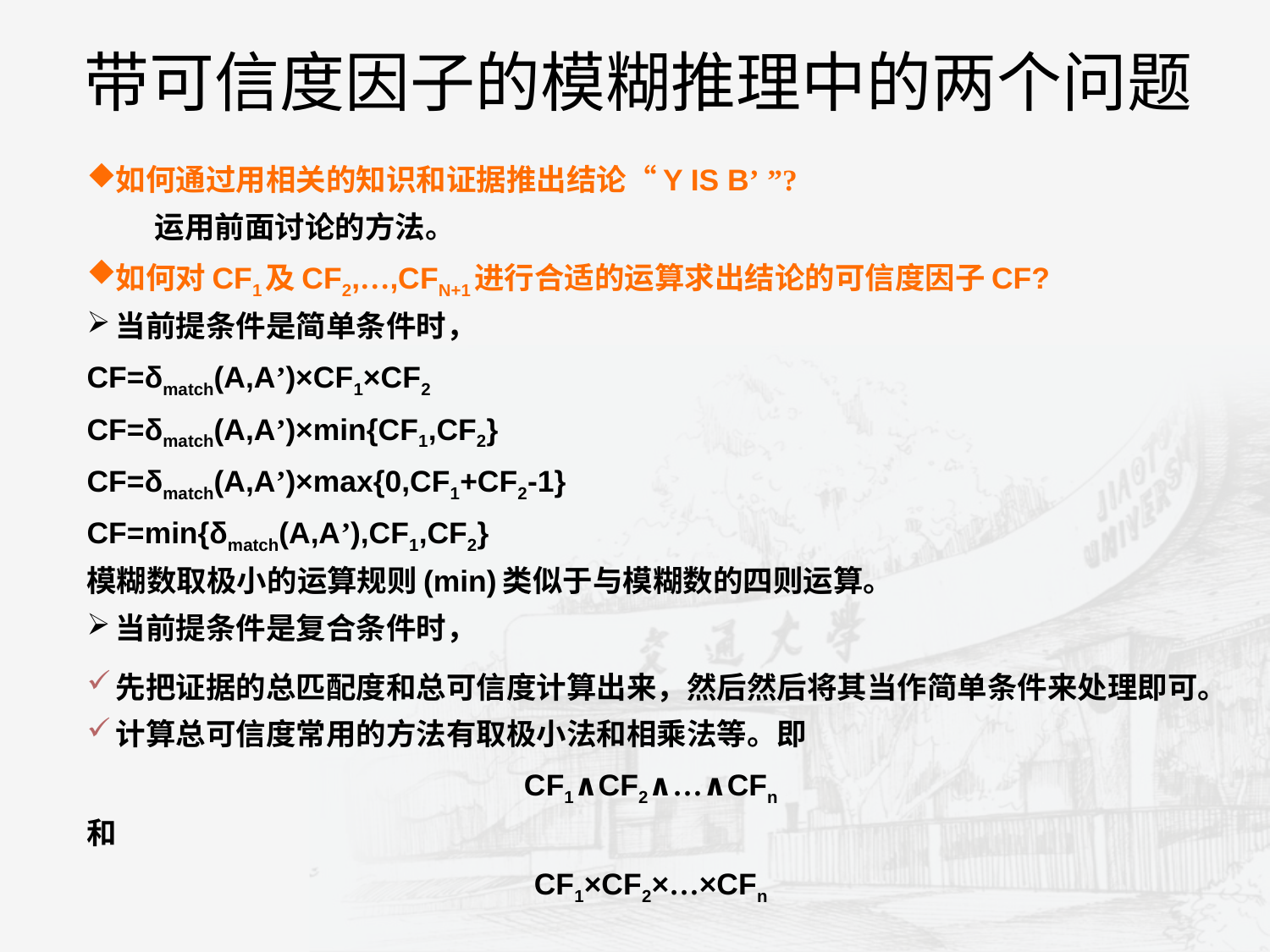

# 带可信度因子的模糊推理中的两个问题
如何通过用相关的知识和证据推出结论“y is B’ ”?
	运用前面讨论的方法。
如何对CF1及CF2,…,CFn+1进行合适的运算求出结论的可信度因子CF?
当前提条件是简单条件时，
CF=δmatch(A,A’)×CF1×CF2
CF=δmatch(A,A’)×min{CF1,CF2}
CF=δmatch(A,A’)×max{0,CF1+CF2-1}
CF=min{δmatch(A,A’),CF1,CF2}
模糊数取极小的运算规则(min)类似于与模糊数的四则运算。
当前提条件是复合条件时，
先把证据的总匹配度和总可信度计算出来，然后然后将其当作简单条件来处理即可。
计算总可信度常用的方法有取极小法和相乘法等。即
CF1∧CF2∧…∧CFn
和
CF1×CF2×…×CFn
66